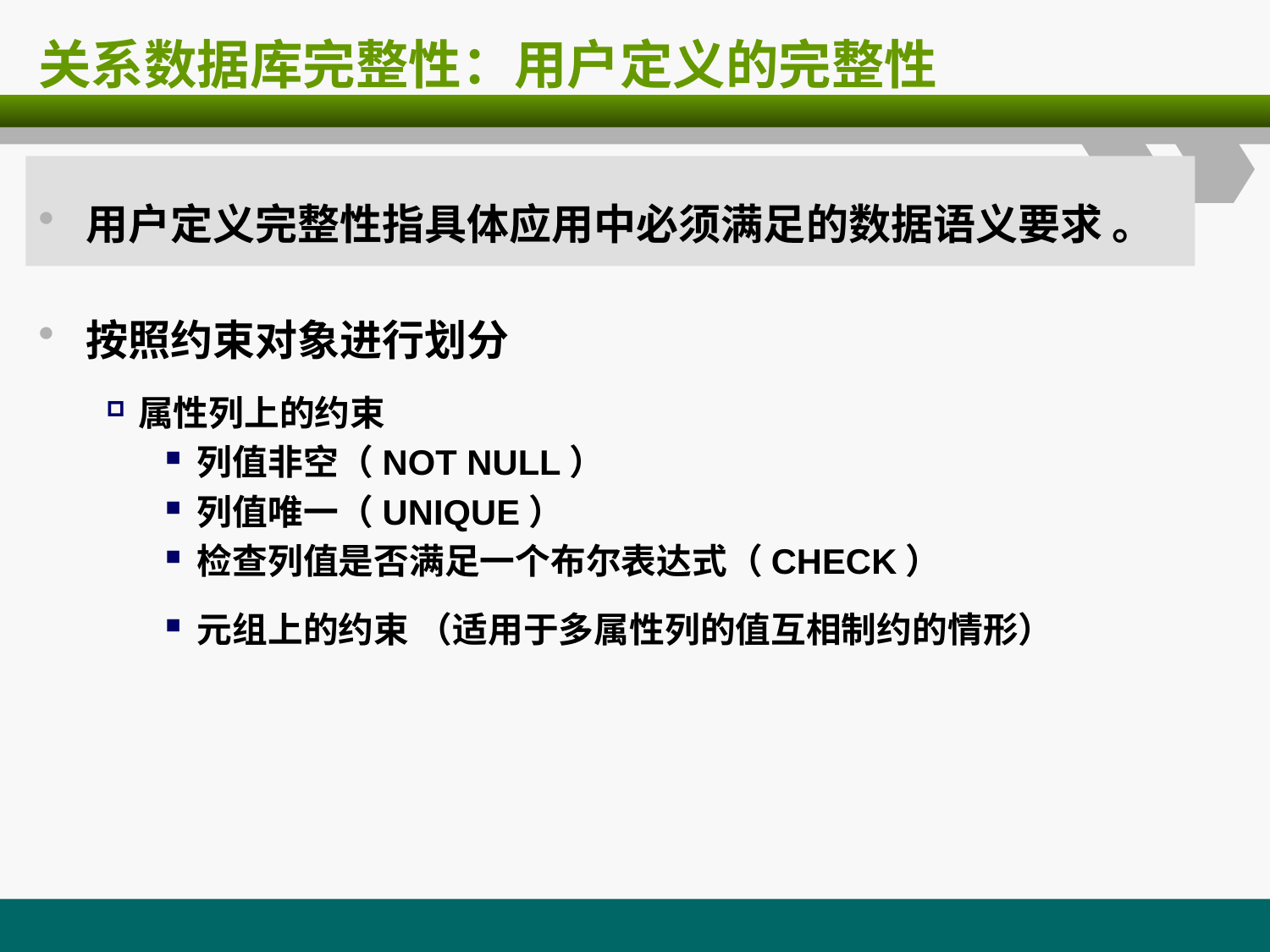

# 关系数据库完整性：用户定义的完整性
用户定义完整性指具体应用中必须满足的数据语义要求 。
按照约束对象进行划分
属性列上的约束
列值非空（NOT NULL）
列值唯一（UNIQUE）
检查列值是否满足一个布尔表达式（CHECK）
元组上的约束 （适用于多属性列的值互相制约的情形）